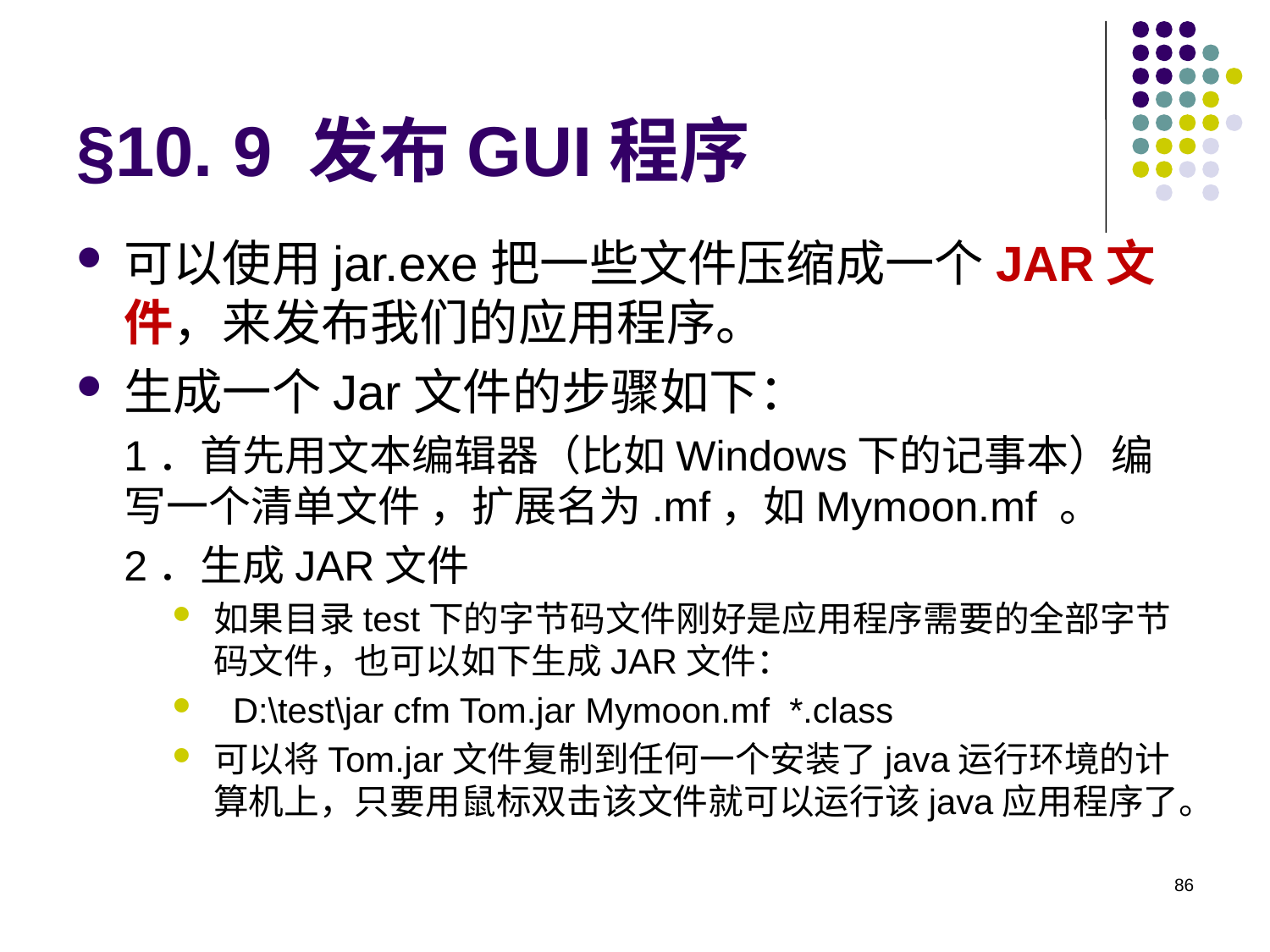

# §10. 9 发布GUI程序
可以使用jar.exe把一些文件压缩成一个JAR文件，来发布我们的应用程序。
生成一个Jar文件的步骤如下：
1．首先用文本编辑器（比如Windows下的记事本）编写一个清单文件 ，扩展名为.mf，如Mymoon.mf 。
2．生成JAR文件
如果目录test下的字节码文件刚好是应用程序需要的全部字节码文件，也可以如下生成JAR文件：
  D:\test\jar cfm Tom.jar Mymoon.mf  *.class
可以将Tom.jar文件复制到任何一个安装了java运行环境的计算机上，只要用鼠标双击该文件就可以运行该java应用程序了。
86